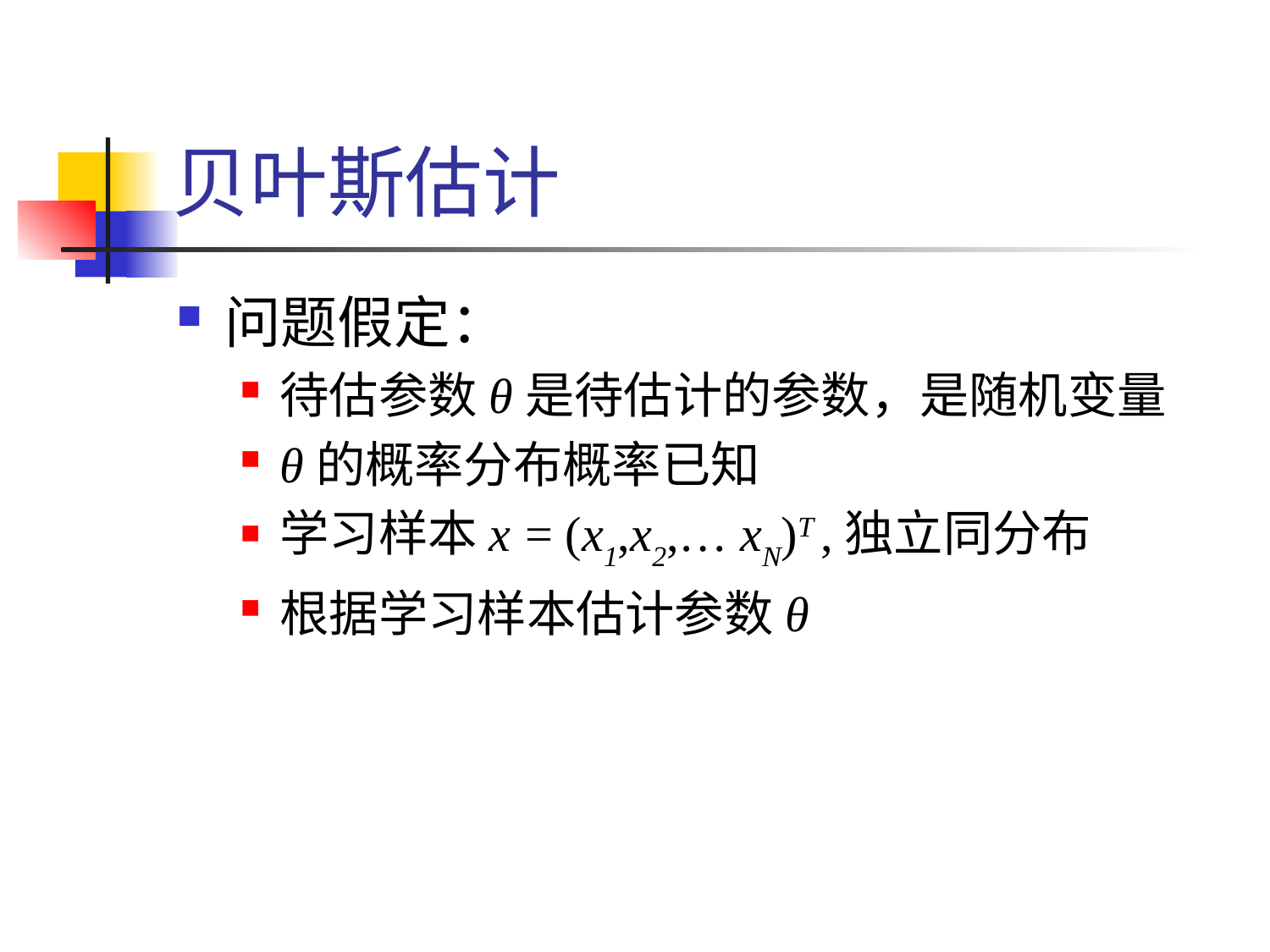

# 贝叶斯估计
问题假定：
待估参数θ是待估计的参数，是随机变量
θ的概率分布概率已知
学习样本x  = (x1,x2,… xN)T ,独立同分布
根据学习样本估计参数θ